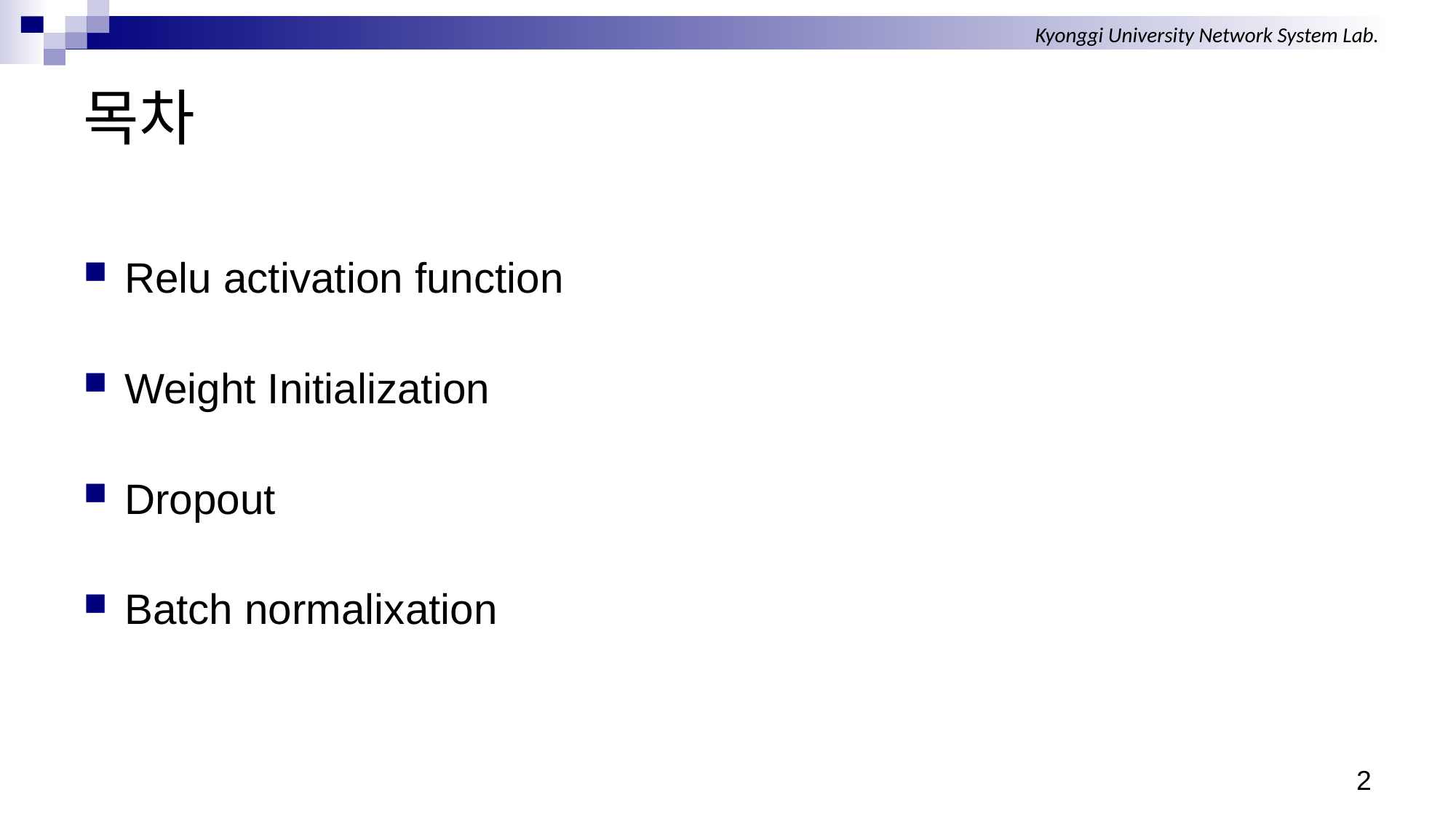

# 목차
Relu activation function
Weight Initialization
Dropout
Batch normalixation
2